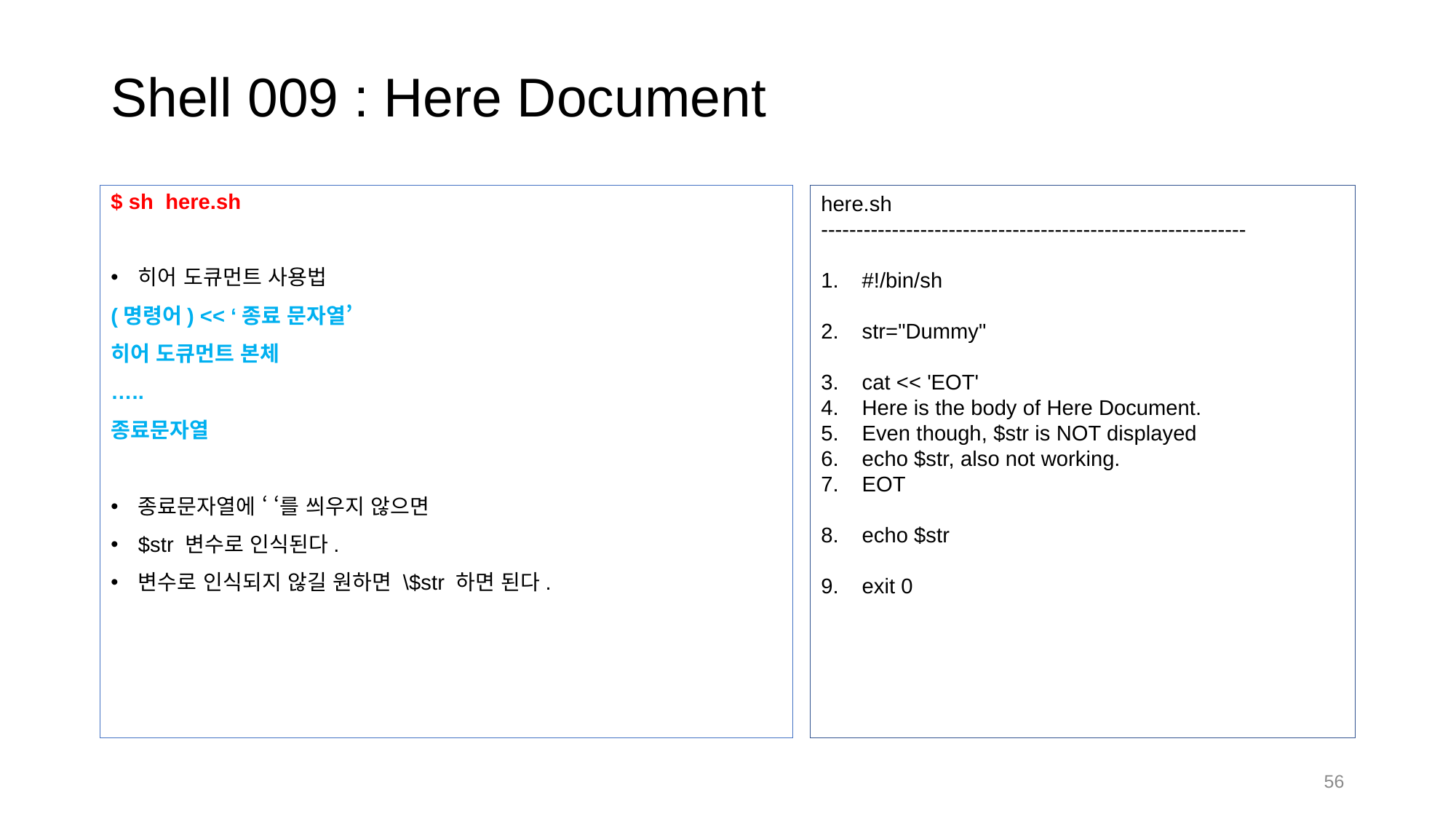

# Shell 009 : Here Document
$ sh  here.sh

히어 도큐먼트 사용법
(명령어) << ‘종료 문자열’
히어 도큐먼트 본체
…..
종료문자열

종료문자열에 ‘ ‘를 씌우지 않으면
$str 변수로 인식된다.
변수로 인식되지 않길 원하면 \$str 하면 된다.

here.sh
------------------------------------------------------------

#!/bin/sh

str="Dummy"

cat << 'EOT'
Here is the body of Here Document.
Even though, $str is NOT displayed
echo $str, also not working.
EOT

echo $str

exit 0
56